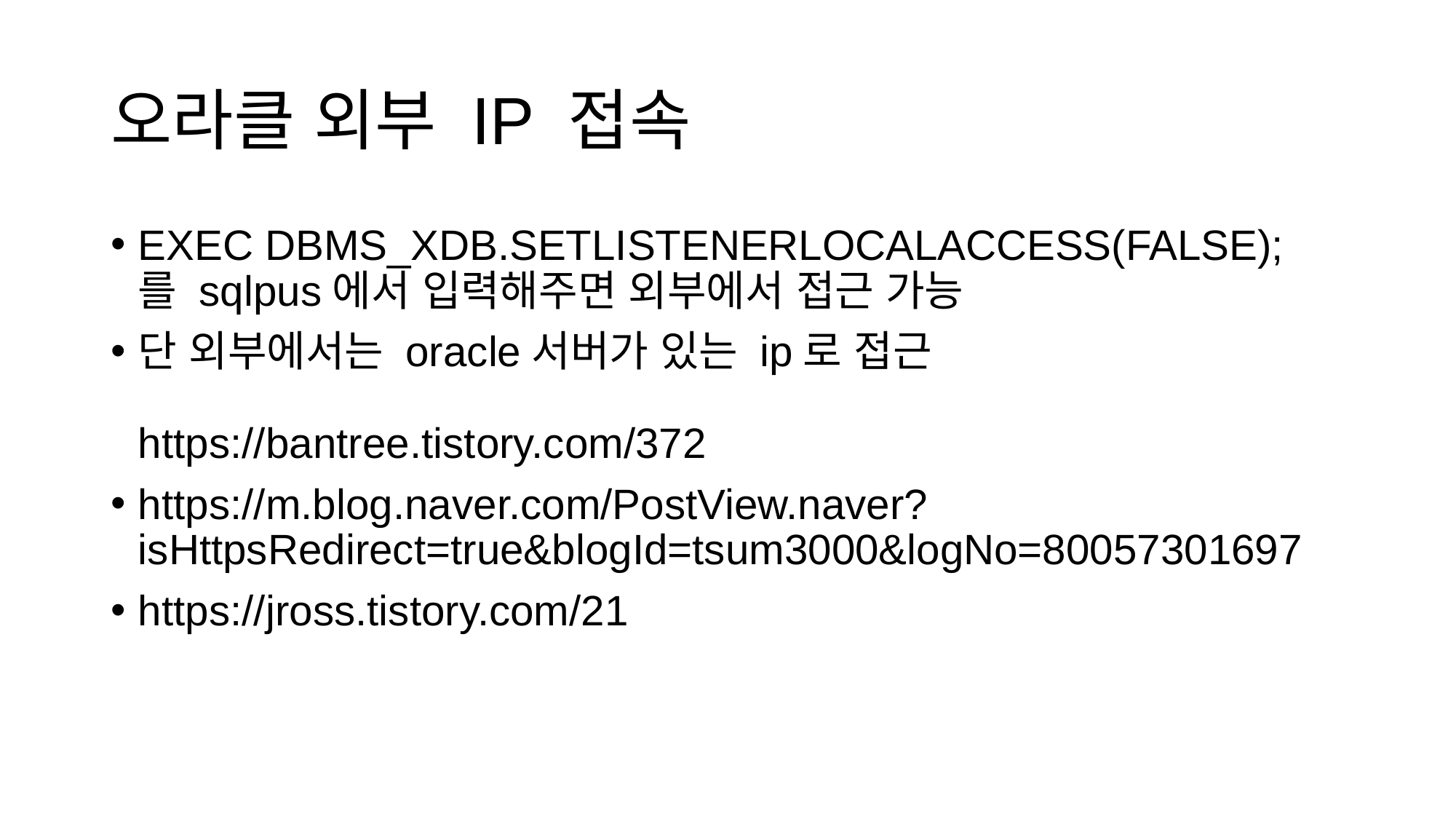

# 오라클 외부 IP 접속
EXEC DBMS_XDB.SETLISTENERLOCALACCESS(FALSE);
를 sqlpus에서 입력해주면 외부에서 접근 가능
단 외부에서는 oracle서버가 있는 ip로 접근
https://bantree.tistory.com/372
https://m.blog.naver.com/PostView.naver?isHttpsRedirect=true&blogId=tsum3000&logNo=80057301697
https://jross.tistory.com/21